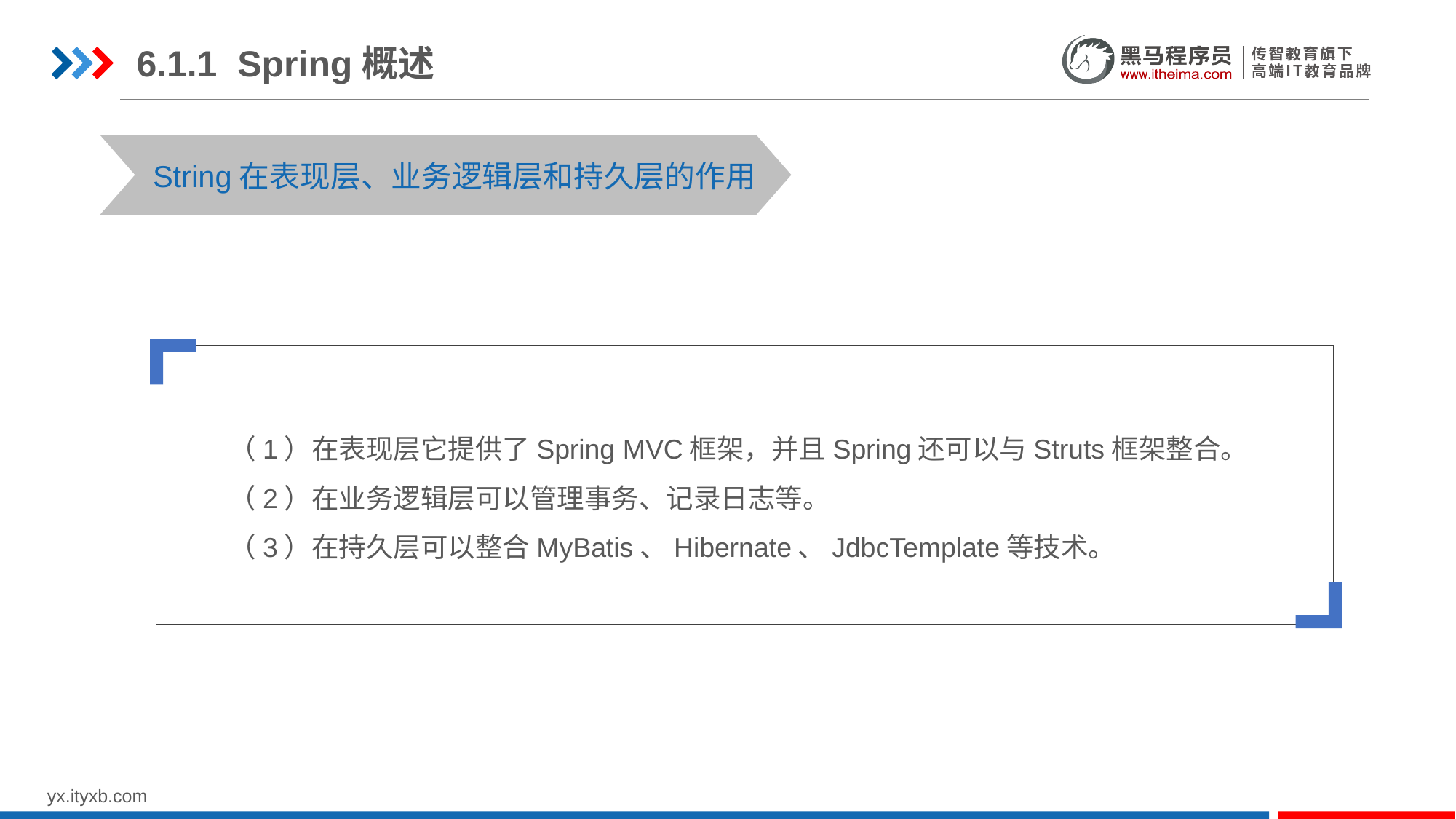

6.1.1  Spring概述

STEP  01
STEP  03
String在表现层、业务逻辑层和持久层的作用

（1）在表现层它提供了Spring MVC框架，并且Spring还可以与Struts框架整合。
（2）在业务逻辑层可以管理事务、记录日志等。
（3）在持久层可以整合MyBatis、Hibernate、JdbcTemplate等技术。